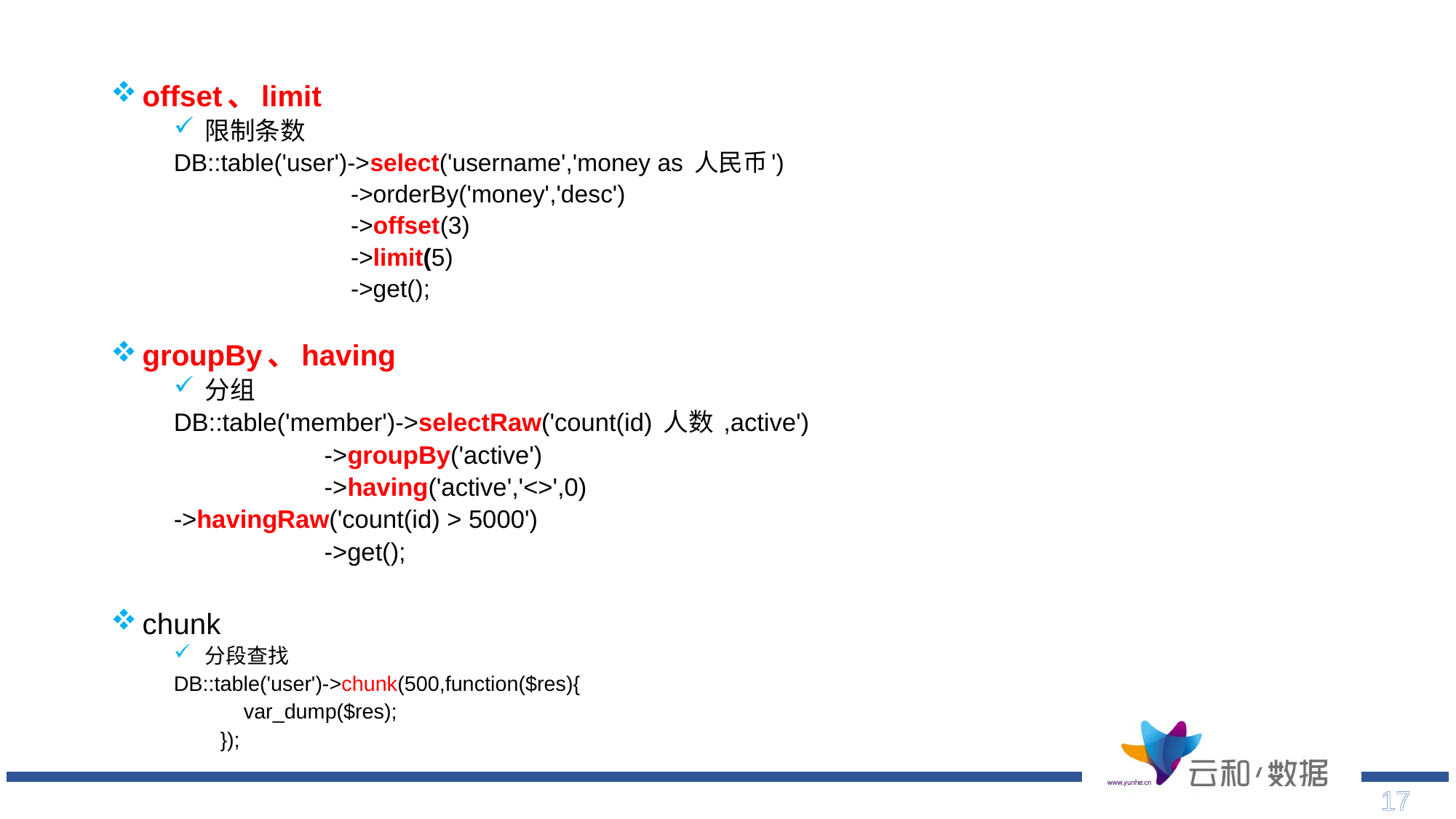

offset、limit
限制条数
DB::table('user')->select('username','money as 人民币')
                 ->orderBy('money','desc')
                 ->offset(3)
                 ->limit(5)
                 ->get();

groupBy、having
分组
DB::table('member')->selectRaw('count(id) 人数 ,active')
            	->groupBy('active')
            	->having('active','<>',0)
		->havingRaw('count(id) > 5000')
            	->get();

chunk
分段查找
DB::table('user')->chunk(500,function($res){
            var_dump($res);
        });